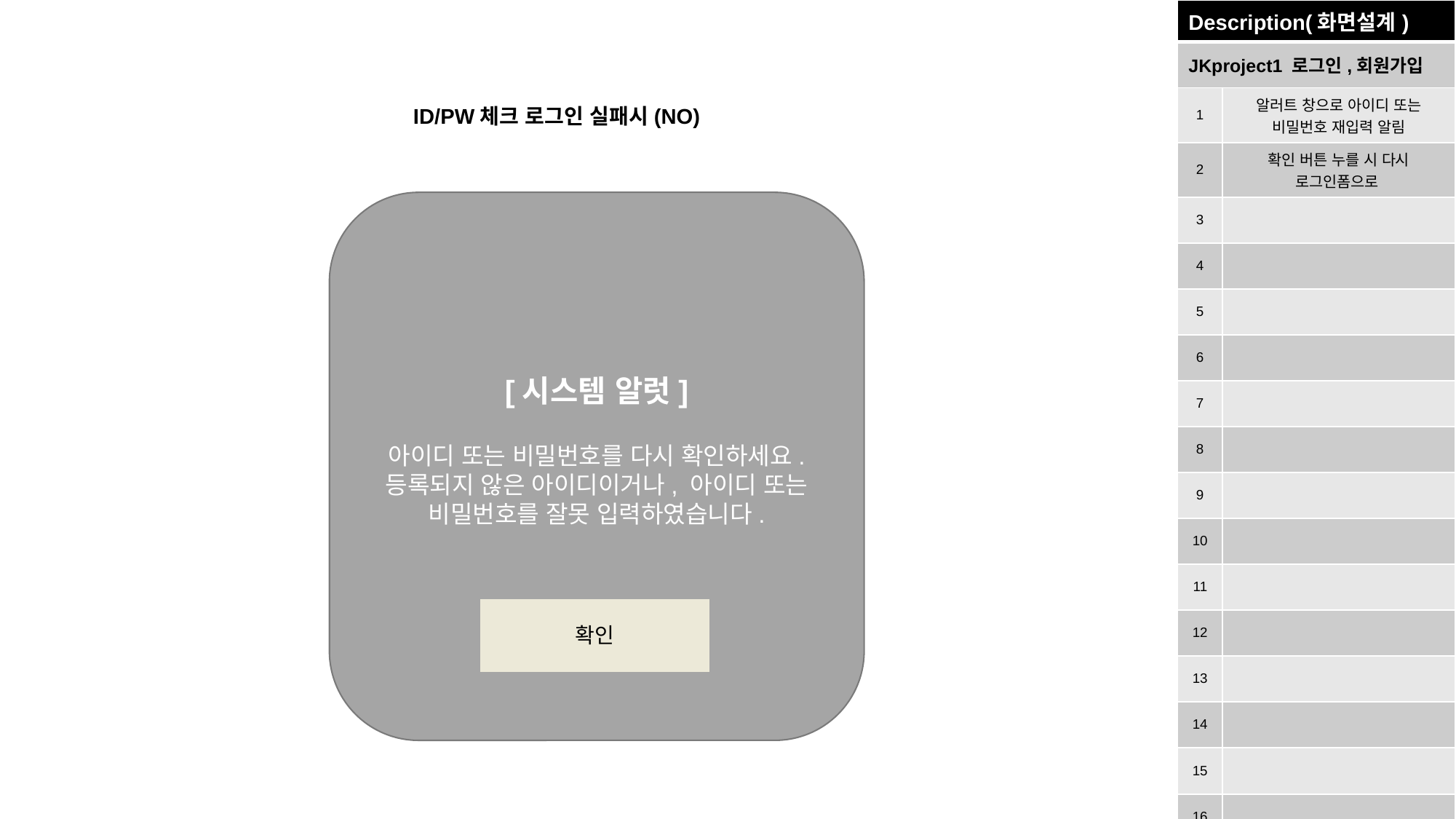

| Description(화면설계) |  |
| --- | --- |
| JKproject1 로그인,회원가입 |  |
| 1 | 알러트 창으로 아이디 또는 비밀번호 재입력 알림 |
| 2 | 확인 버튼 누를 시 다시 로그인폼으로 |
| 3 |  |
| 4 |  |
| 5 |  |
| 6 |  |
| 7 |  |
| 8 |  |
| 9 |  |
| 10 |  |
| 11 |  |
| 12 |  |
| 13 |  |
| 14 |  |
| 15 |  |
| 16 |  |
ID/PW체크 로그인 실패시(NO)
[시스템 알럿]

아이디 또는 비밀번호를 다시 확인하세요. 등록되지 않은 아이디이거나, 아이디 또는 비밀번호를 잘못 입력하였습니다.